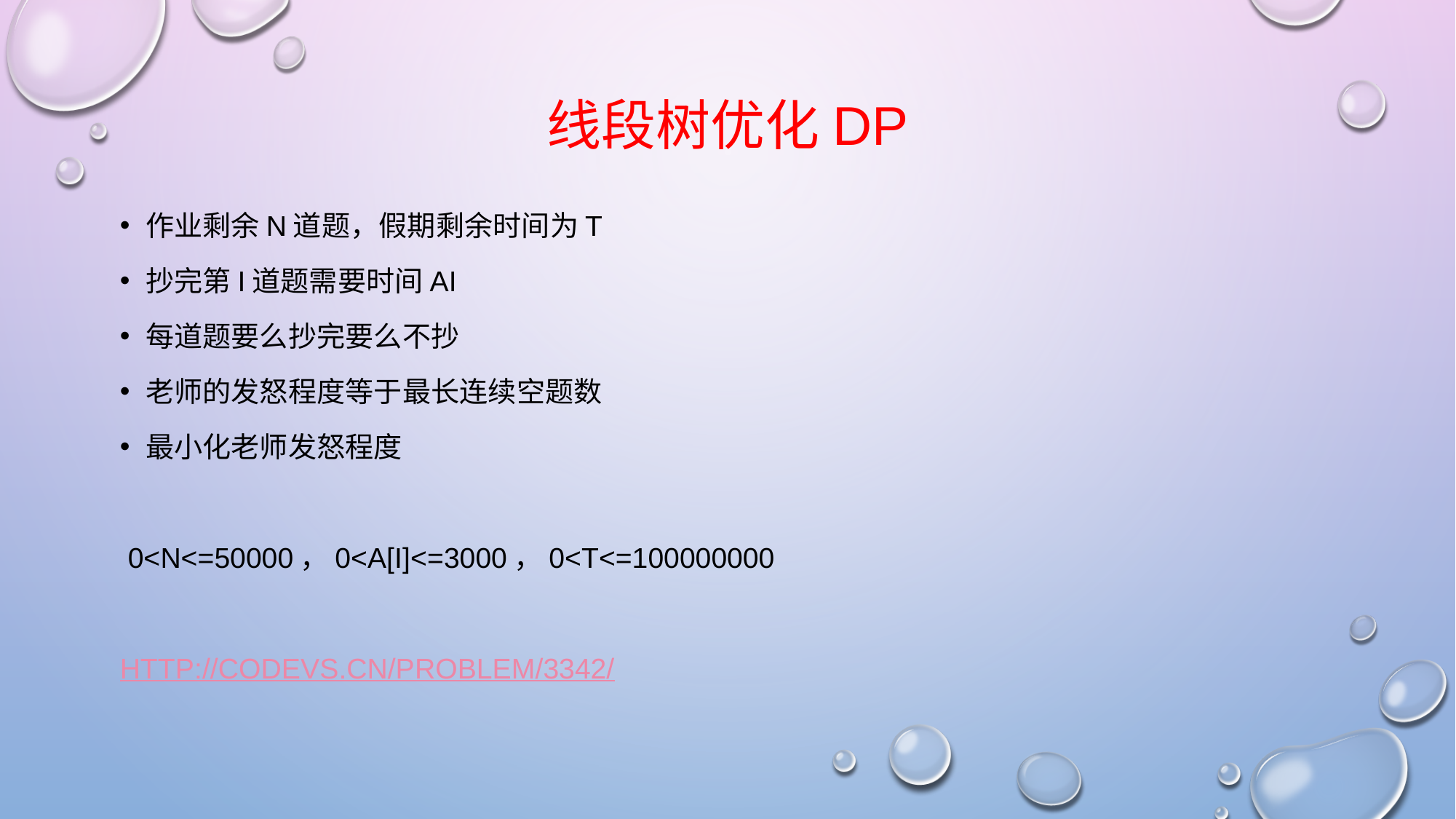

# 线段树优化DP
作业剩余n道题，假期剩余时间为t
抄完第i道题需要时间ai
每道题要么抄完要么不抄
老师的发怒程度等于最长连续空题数
最小化老师发怒程度

 0<n<=50000，0<a[i]<=3000，0<t<=100000000

http://codevs.cn/problem/3342/